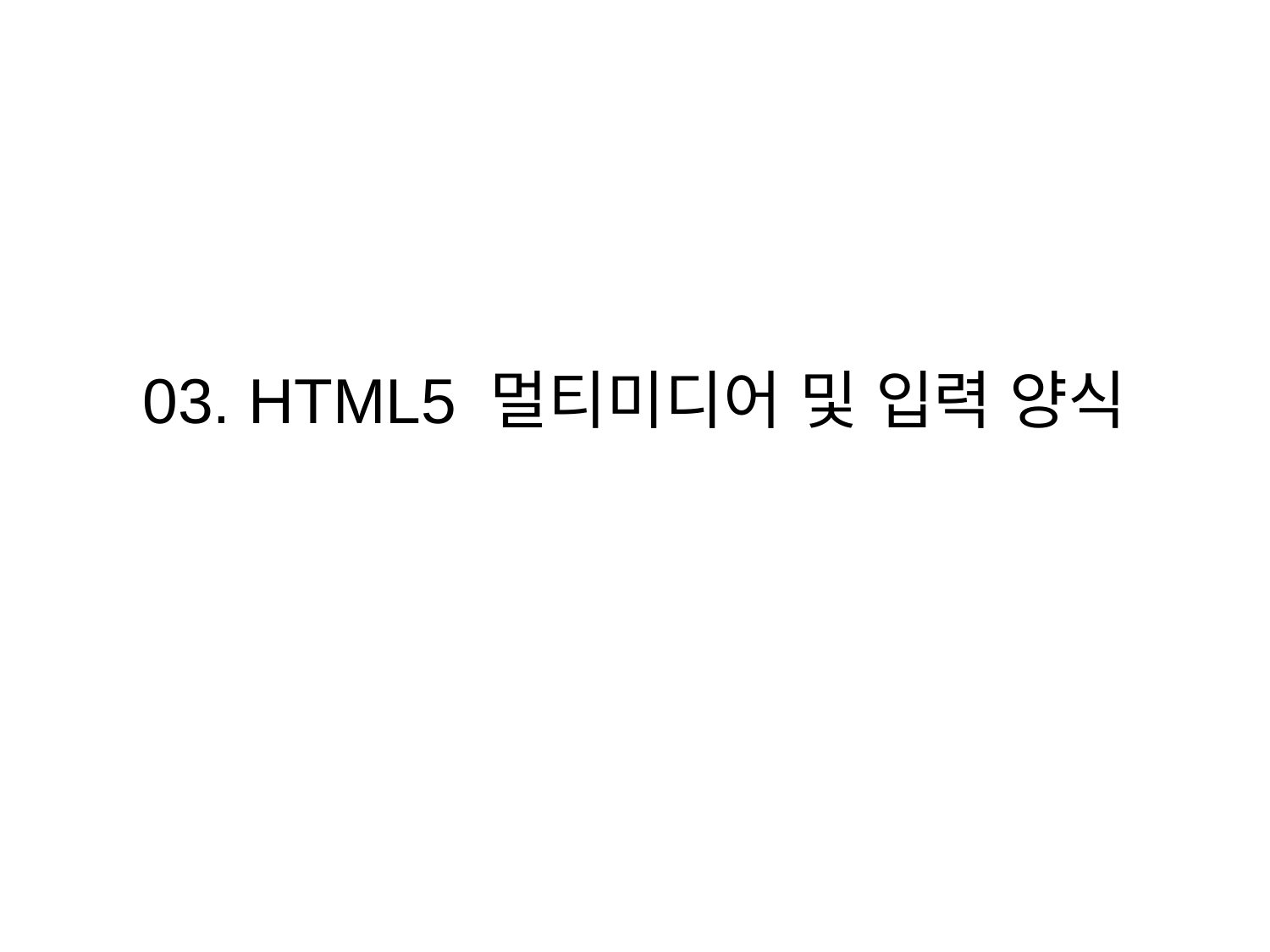

# 03. HTML5 멀티미디어 및 입력 양식